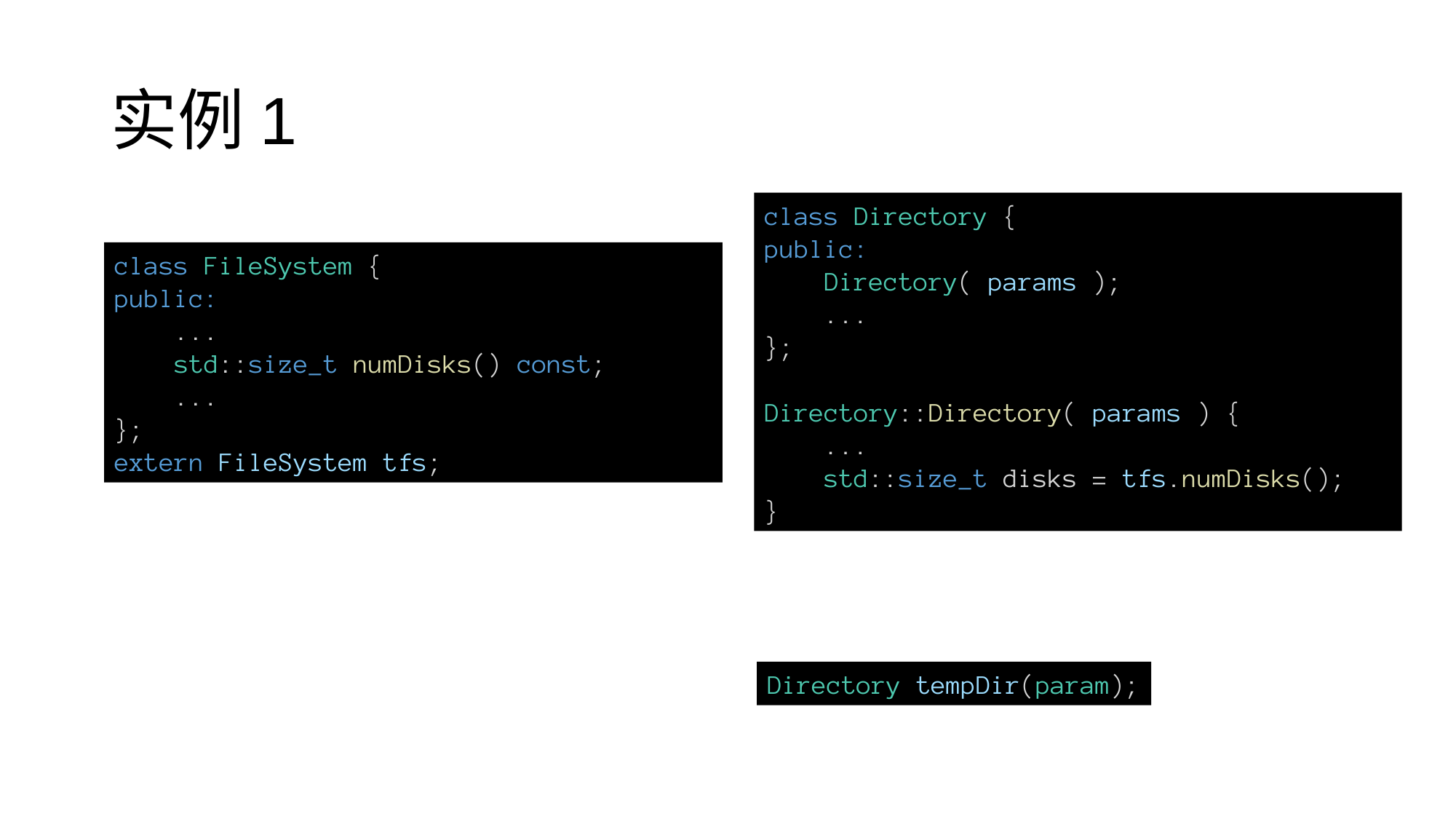

# 实例1
class Directory {
public:
    Directory( params );
    ...
};
Directory::Directory( params ) {
    ...
    std::size_t disks = tfs.numDisks();
}
class FileSystem {
public:
    ...
    std::size_t numDisks() const;
    ...
};
extern FileSystem tfs;
Directory tempDir(param);